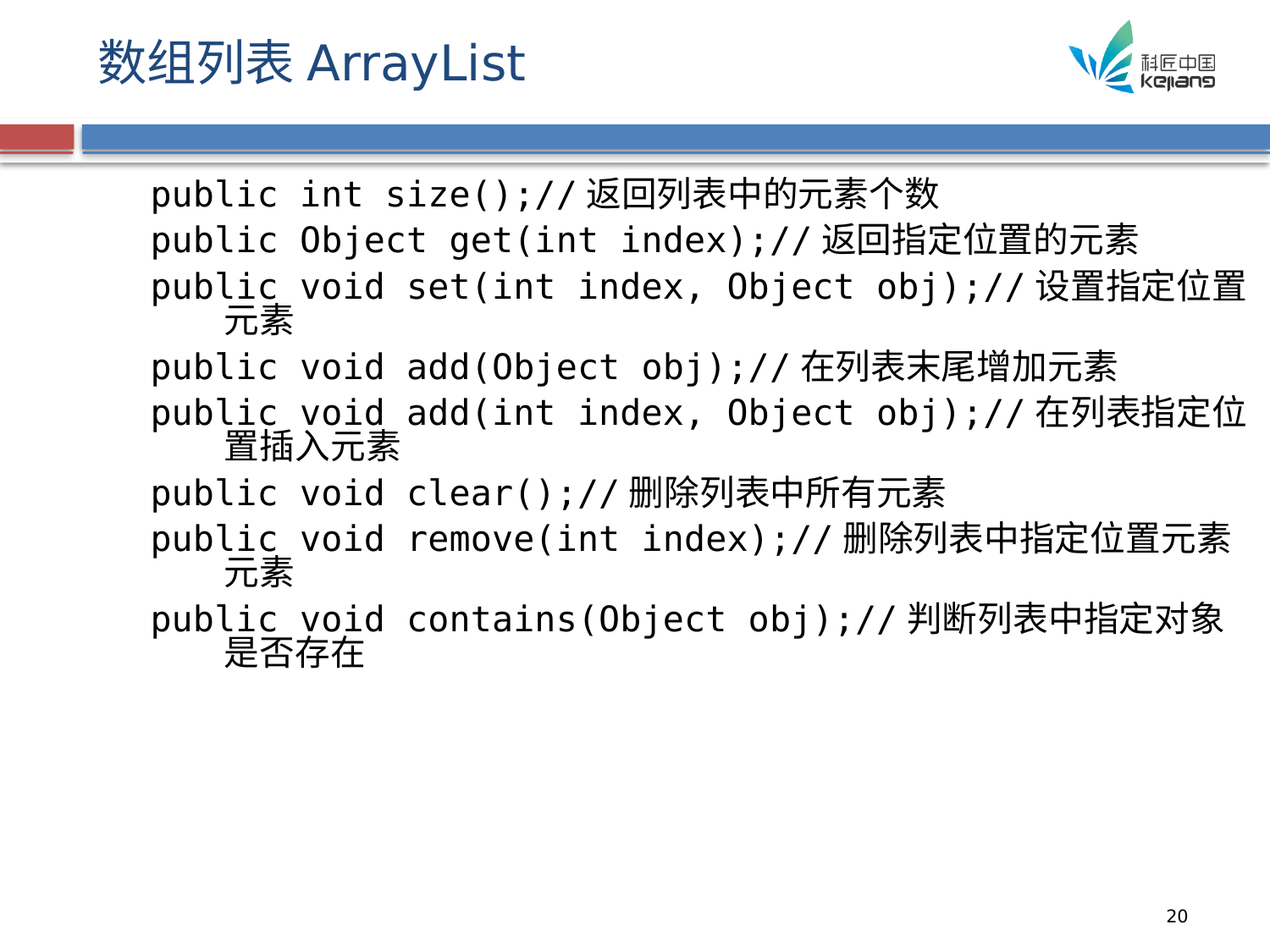

# 数组列表ArrayList
public int size();//返回列表中的元素个数
public Object get(int index);//返回指定位置的元素
public void set(int index, Object obj);//设置指定位置元素
public void add(Object obj);//在列表末尾增加元素
public void add(int index, Object obj);//在列表指定位置插入元素
public void clear();//删除列表中所有元素
public void remove(int index);//删除列表中指定位置元素元素
public void contains(Object obj);//判断列表中指定对象是否存在
20